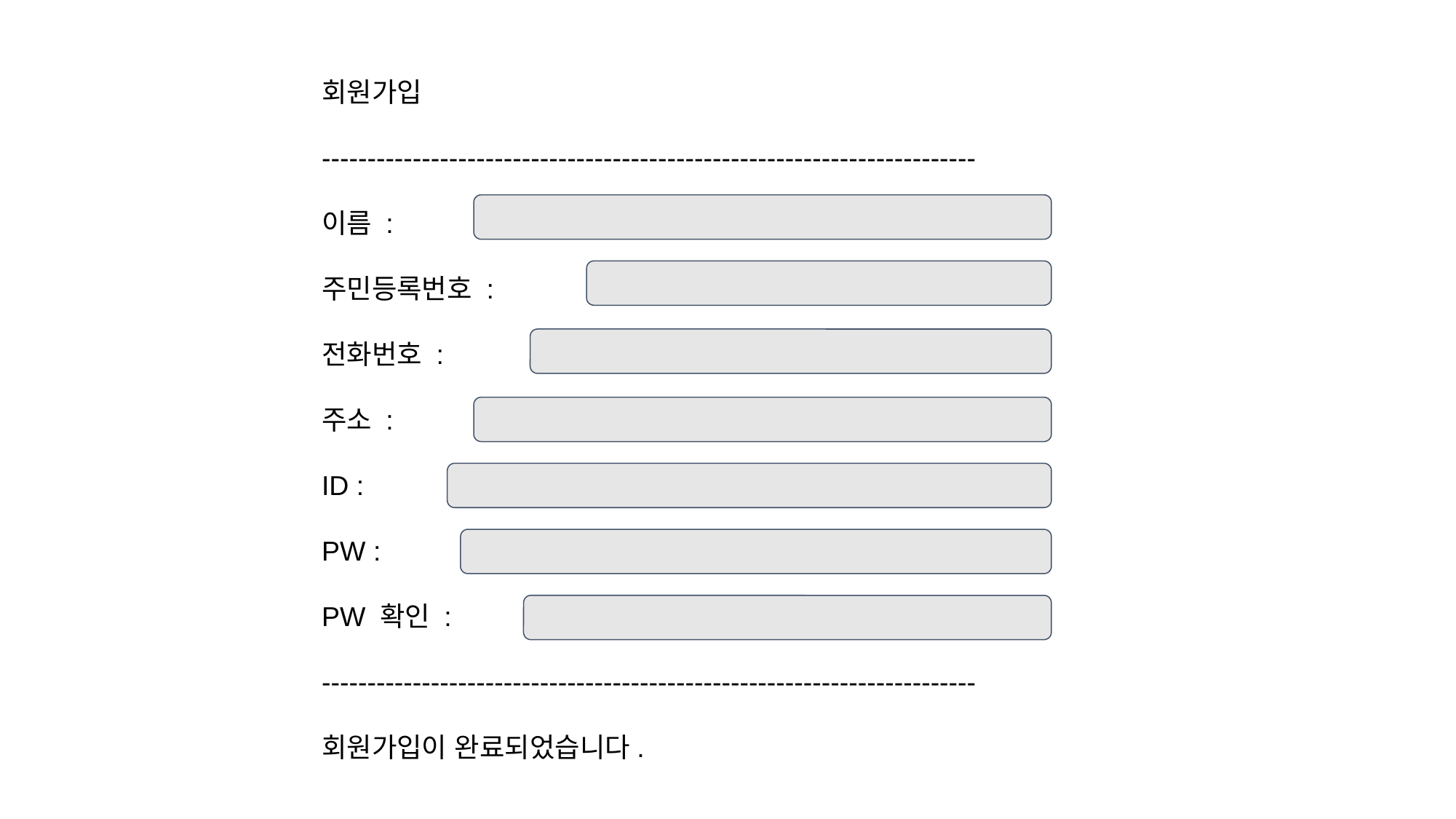

회원가입

------------------------------------------------------------------------

이름 :

주민등록번호 :

전화번호 :

주소 :

ID :

PW :

PW 확인 :

------------------------------------------------------------------------

회원가입이 완료되었습니다.